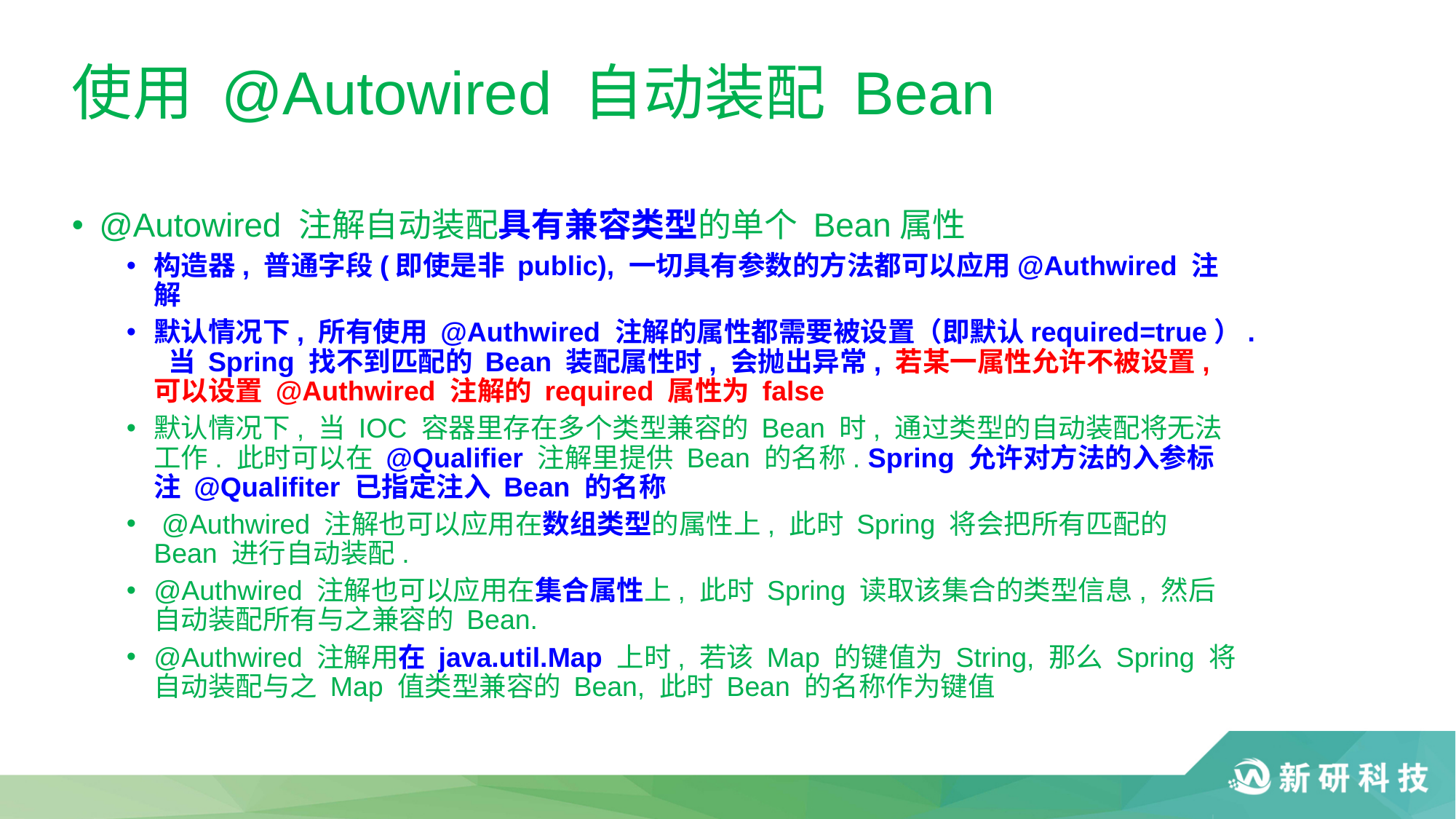

# 使用 @Autowired 自动装配 Bean
@Autowired 注解自动装配具有兼容类型的单个 Bean属性
构造器, 普通字段(即使是非 public), 一切具有参数的方法都可以应用@Authwired 注解
默认情况下, 所有使用 @Authwired 注解的属性都需要被设置（即默认required=true）. 当 Spring 找不到匹配的 Bean 装配属性时, 会抛出异常, 若某一属性允许不被设置, 可以设置 @Authwired 注解的 required 属性为 false
默认情况下, 当 IOC 容器里存在多个类型兼容的 Bean 时, 通过类型的自动装配将无法工作. 此时可以在 @Qualifier 注解里提供 Bean 的名称. Spring 允许对方法的入参标注 @Qualifiter 已指定注入 Bean 的名称
 @Authwired 注解也可以应用在数组类型的属性上, 此时 Spring 将会把所有匹配的 Bean 进行自动装配.
@Authwired 注解也可以应用在集合属性上, 此时 Spring 读取该集合的类型信息, 然后自动装配所有与之兼容的 Bean.
@Authwired 注解用在 java.util.Map 上时, 若该 Map 的键值为 String, 那么 Spring 将自动装配与之 Map 值类型兼容的 Bean, 此时 Bean 的名称作为键值